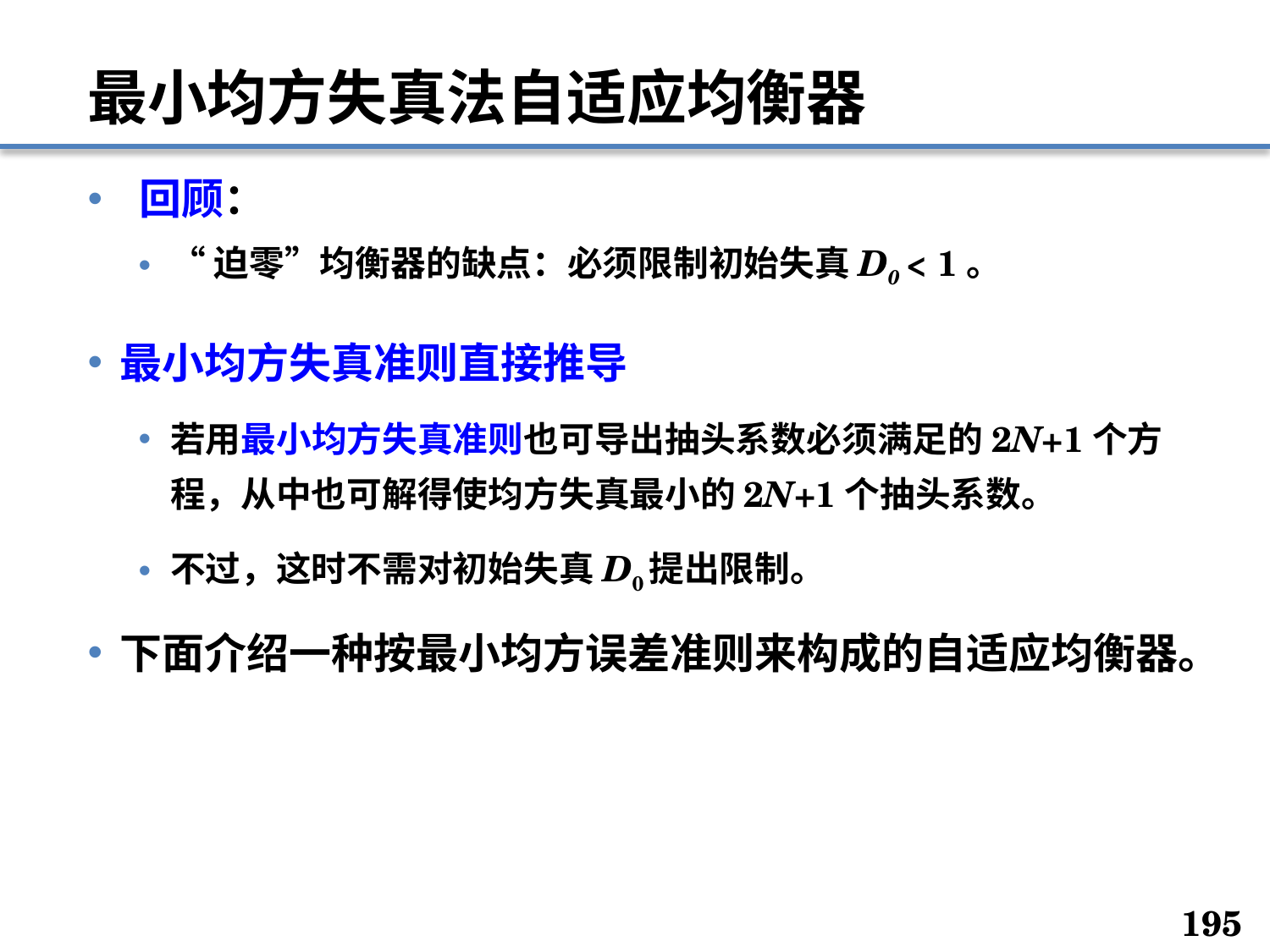

# 最小均方失真法自适应均衡器
 回顾：
“迫零”均衡器的缺点：必须限制初始失真D0 < 1。
最小均方失真准则直接推导
若用最小均方失真准则也可导出抽头系数必须满足的2N+1个方程，从中也可解得使均方失真最小的2N+1个抽头系数。
不过，这时不需对初始失真D0提出限制。
下面介绍一种按最小均方误差准则来构成的自适应均衡器。
195